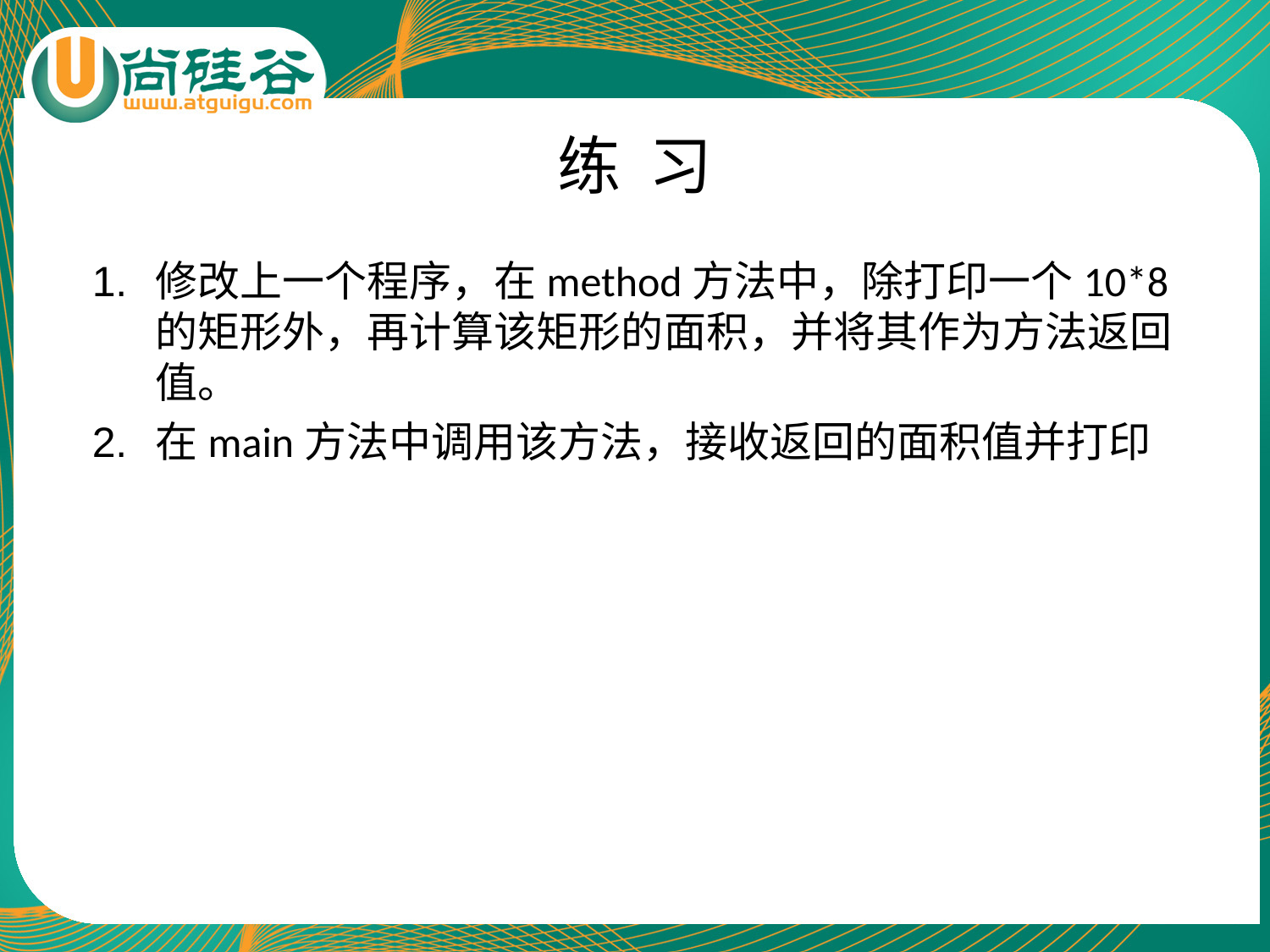

# 练  习
修改上一个程序，在method方法中，除打印一个10*8的矩形外，再计算该矩形的面积，并将其作为方法返回值。
在main方法中调用该方法，接收返回的面积值并打印